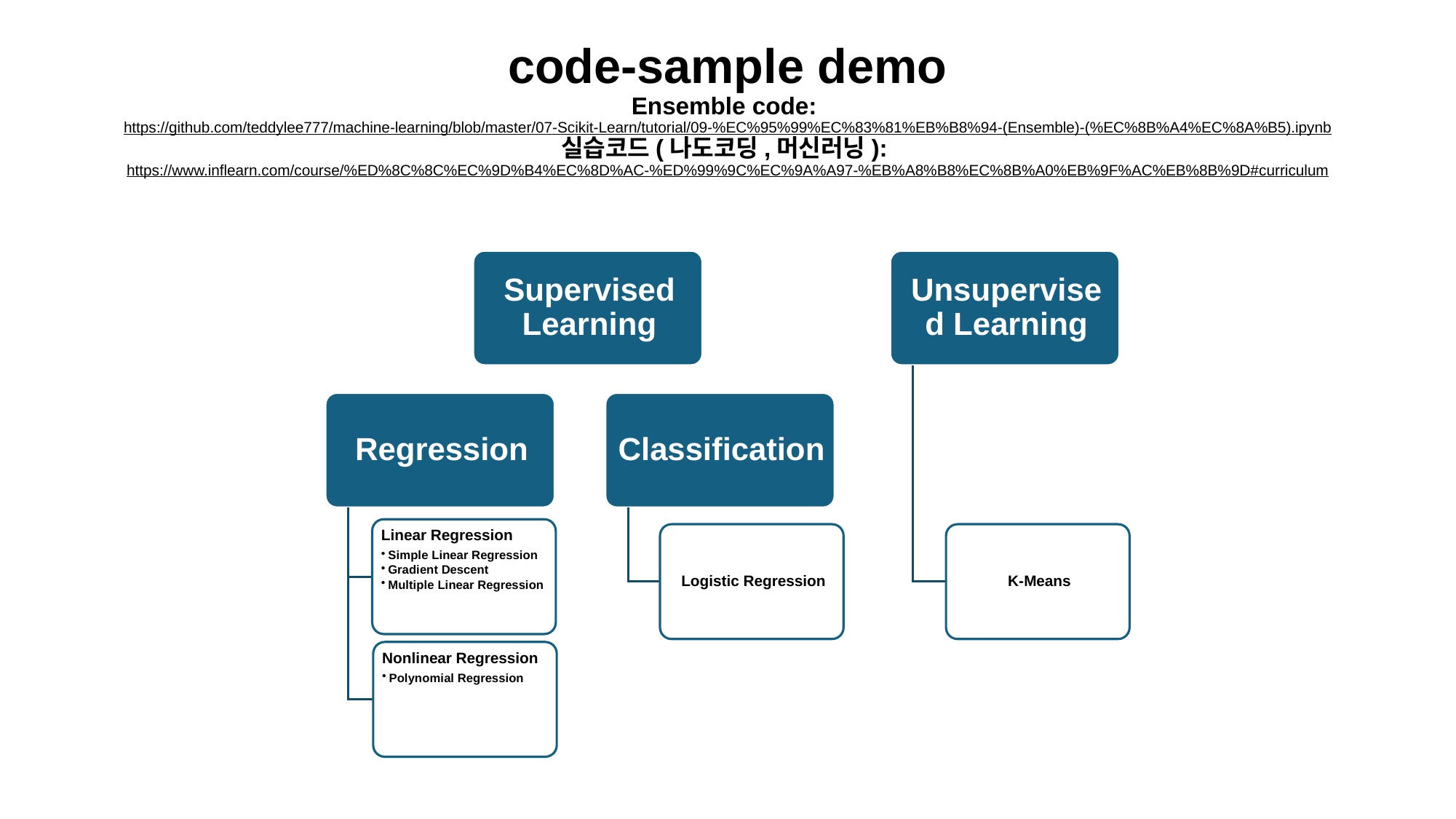

# code-sample demo Ensemble code: https://github.com/teddylee777/machine-learning/blob/master/07-Scikit-Learn/tutorial/09-%EC%95%99%EC%83%81%EB%B8%94-(Ensemble)-(%EC%8B%A4%EC%8A%B5).ipynb 실습코드(나도코딩,머신러닝): https://www.inflearn.com/course/%ED%8C%8C%EC%9D%B4%EC%8D%AC-%ED%99%9C%EC%9A%A97-%EB%A8%B8%EC%8B%A0%EB%9F%AC%EB%8B%9D#curriculum
Supervised Learning
Regression
Linear Regression
Simple Linear Regression
Gradient Descent
Multiple Linear Regression
Nonlinear Regression
Polynomial Regression
Classification
Logistic Regression
Unsupervised Learning
K-Means